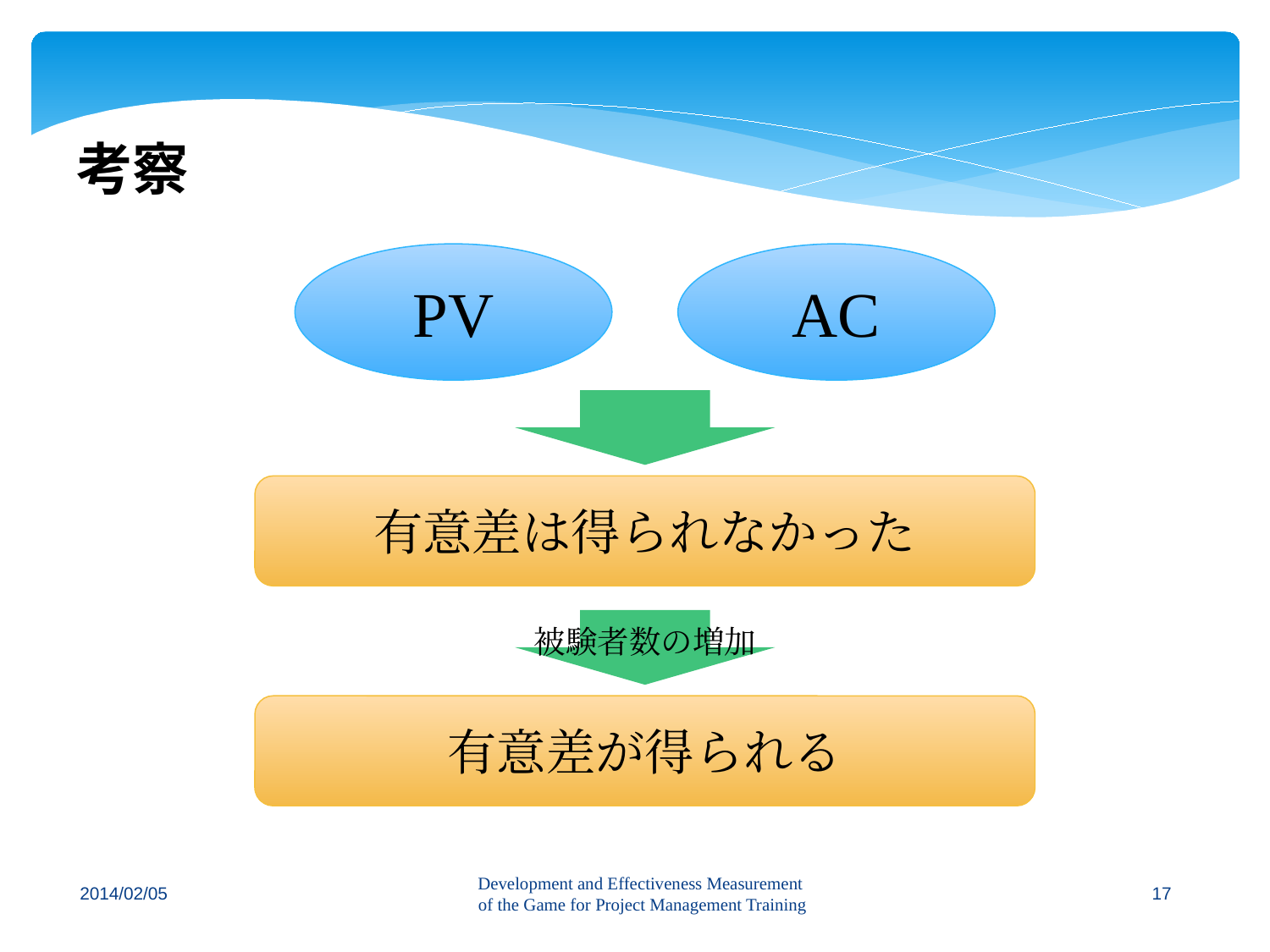

考察
PV
AC

有意差は得られなかった

被験者数の増加
有意差が得られる
17
2014/02/05
Development and Effectiveness Measurement
of the Game for Project Management Training